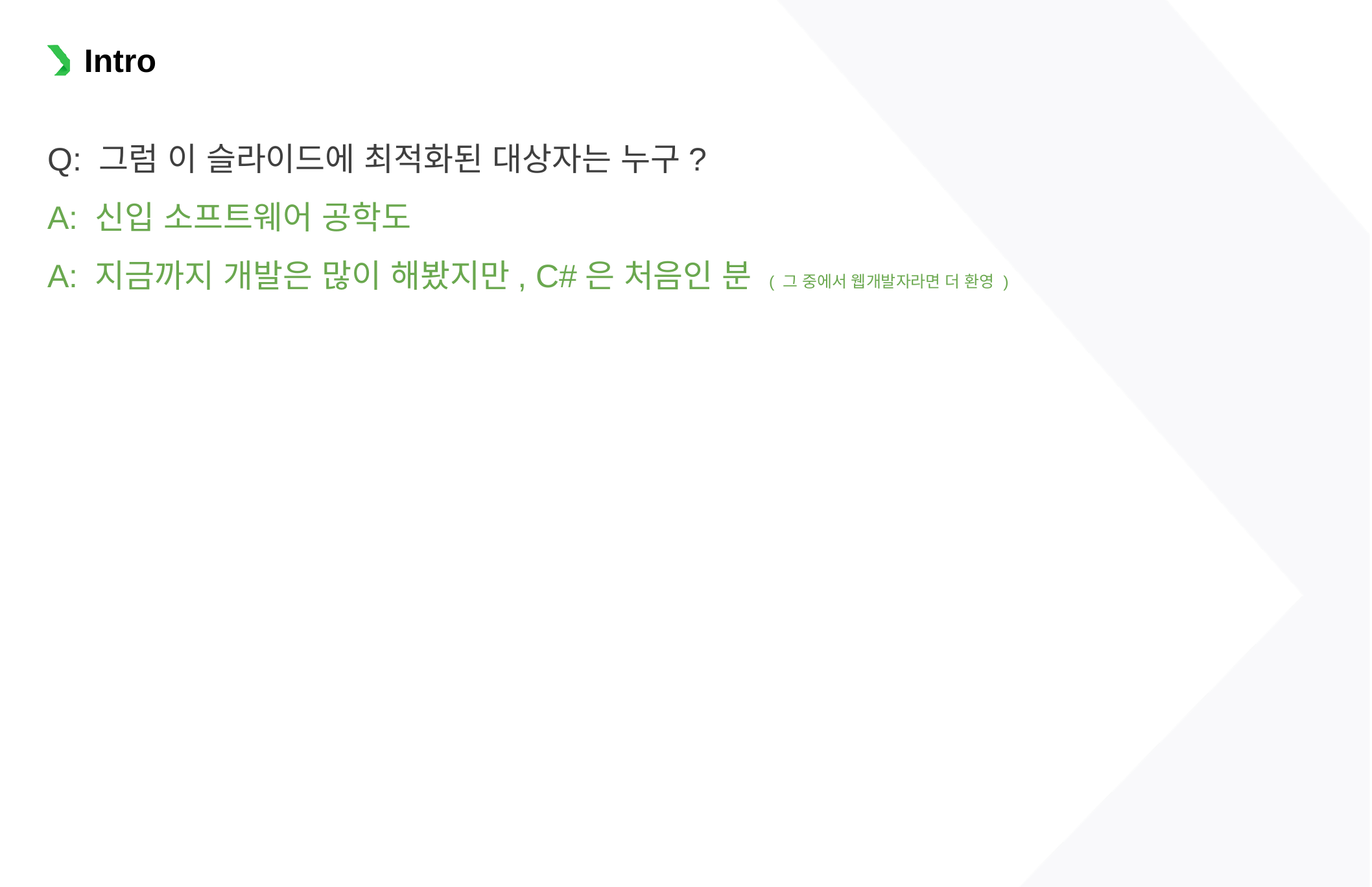

Intro
Q: 그럼 이 슬라이드에 최적화된 대상자는 누구?
A: 신입 소프트웨어 공학도
A: 지금까지 개발은 많이 해봤지만, C#은 처음인 분 ( 그 중에서 웹개발자라면 더 환영 )